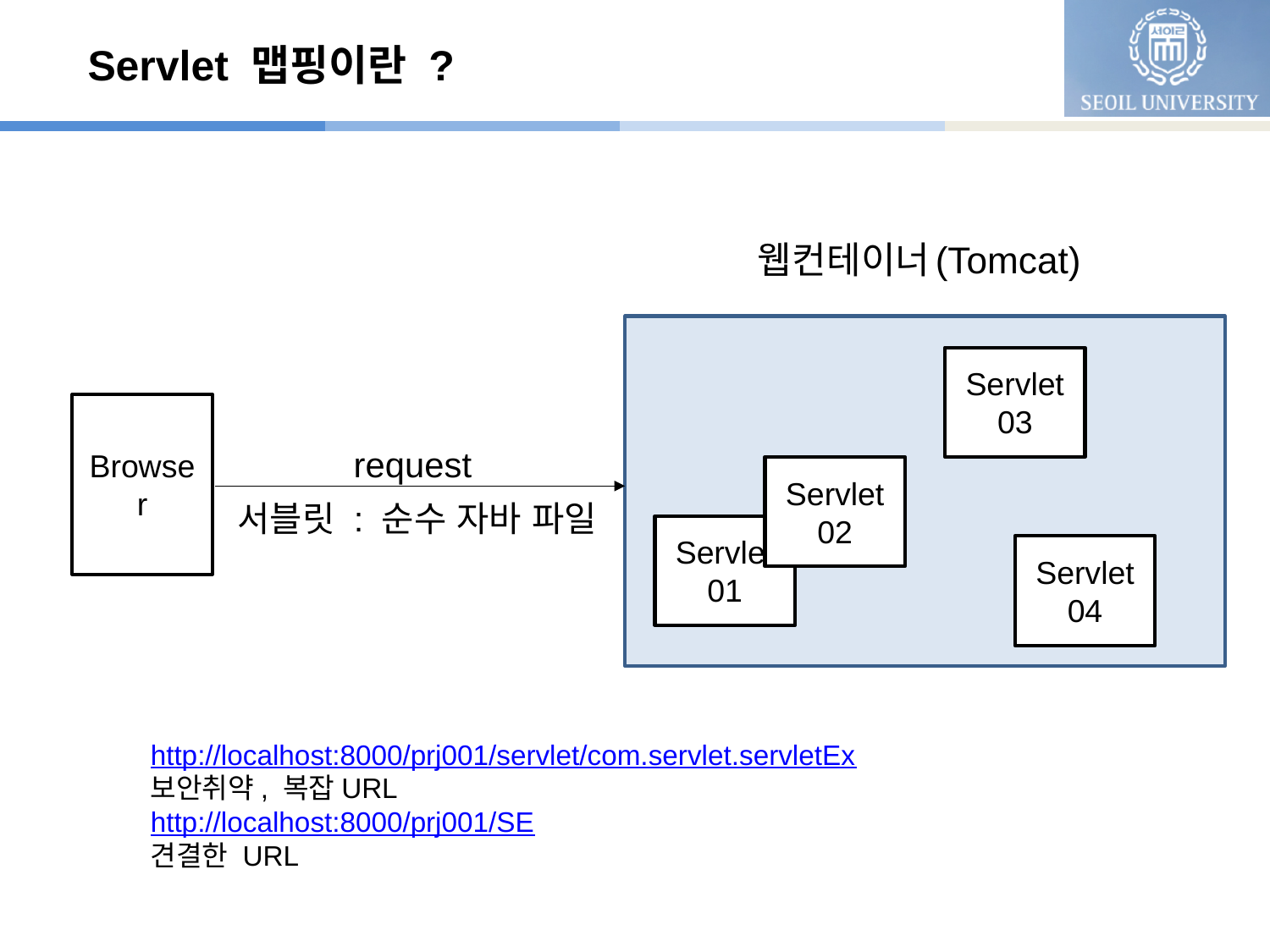

# Servlet 맵핑이란 ?
웹컨테이너(Tomcat)

Servlet03
Browser
request
Servlet02
서블릿 : 순수 자바 파일
Servlet01
Servlet04
http://localhost:8000/prj001/servlet/com.servlet.servletEx
보안취약, 복잡URL
http://localhost:8000/prj001/SE
견결한 URL